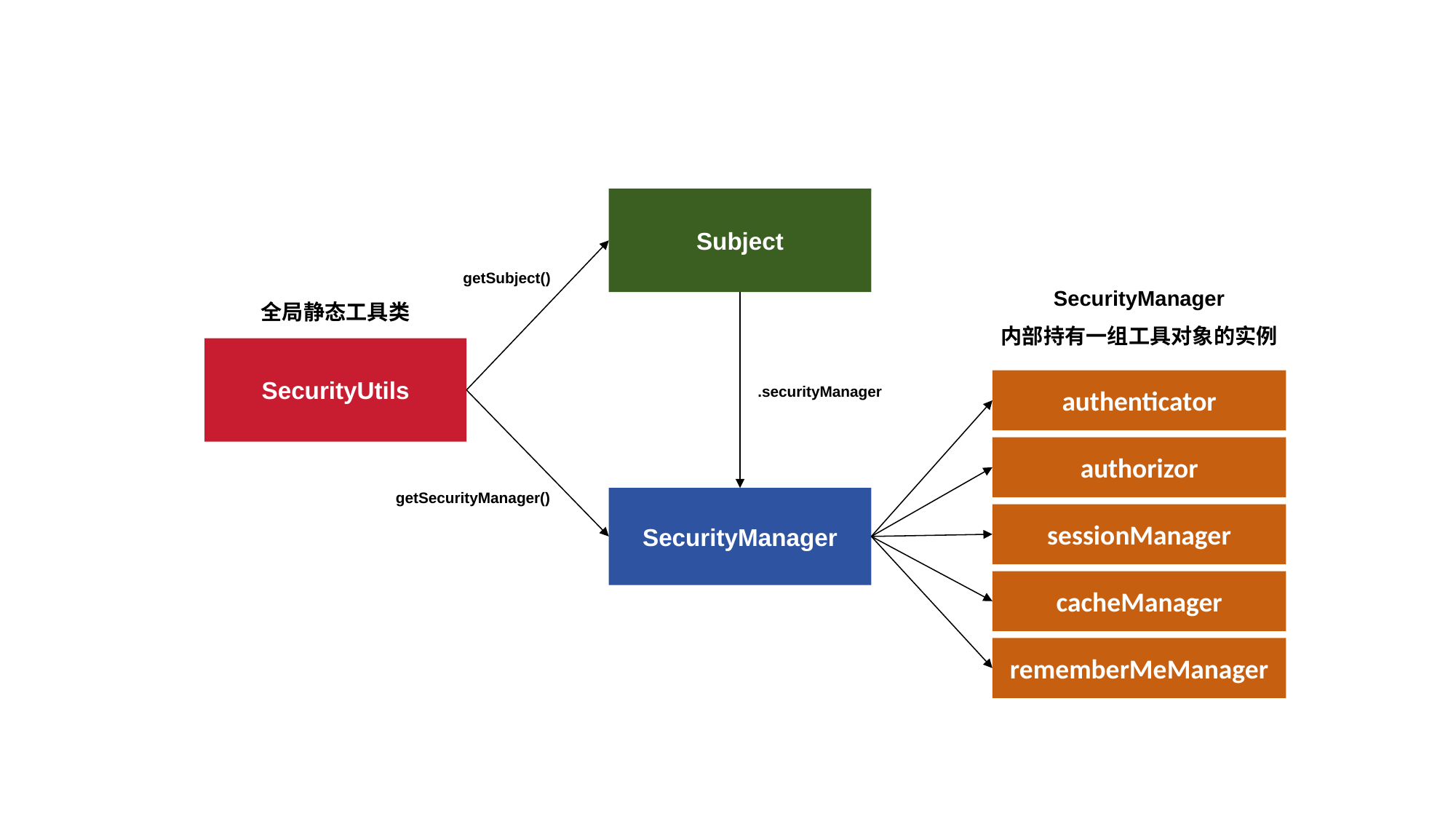

Subject
getSubject()
SecurityManager
内部持有一组工具对象的实例
全局静态工具类
SecurityUtils
authenticator
.securityManager
authorizor
getSecurityManager()
SecurityManager
sessionManager
cacheManager
rememberMeManager